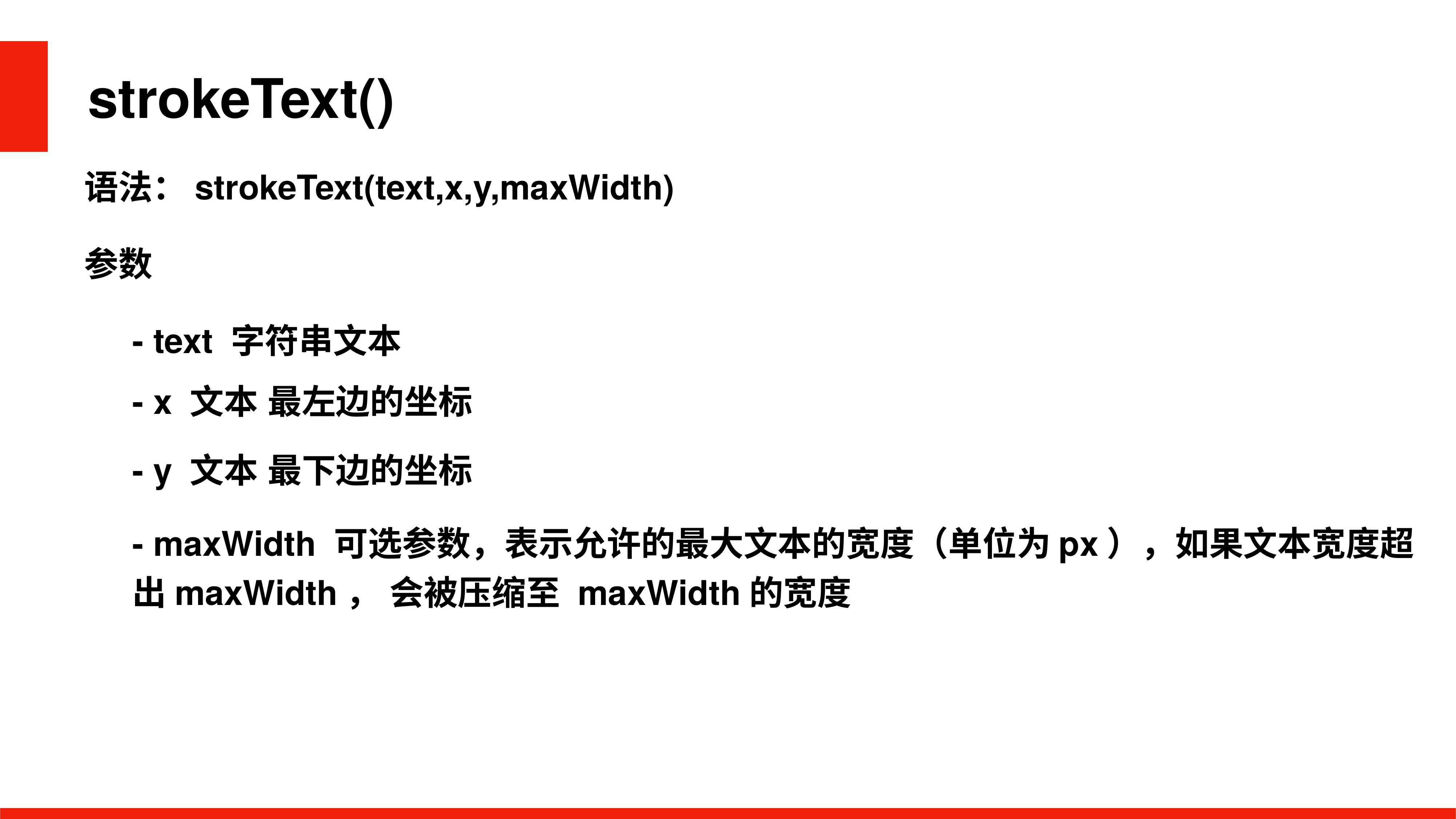

strokeText()
语法：strokeText(text,x,y,maxWidth)
参数
- text 字符串文本
- x 文本 最左边的坐标
- y 文本 最下边的坐标
- maxWidth 可选参数，表示允许的最大文本的宽度（单位为px），如果文本宽度超出maxWidth， 会被压缩至 maxWidth的宽度
28